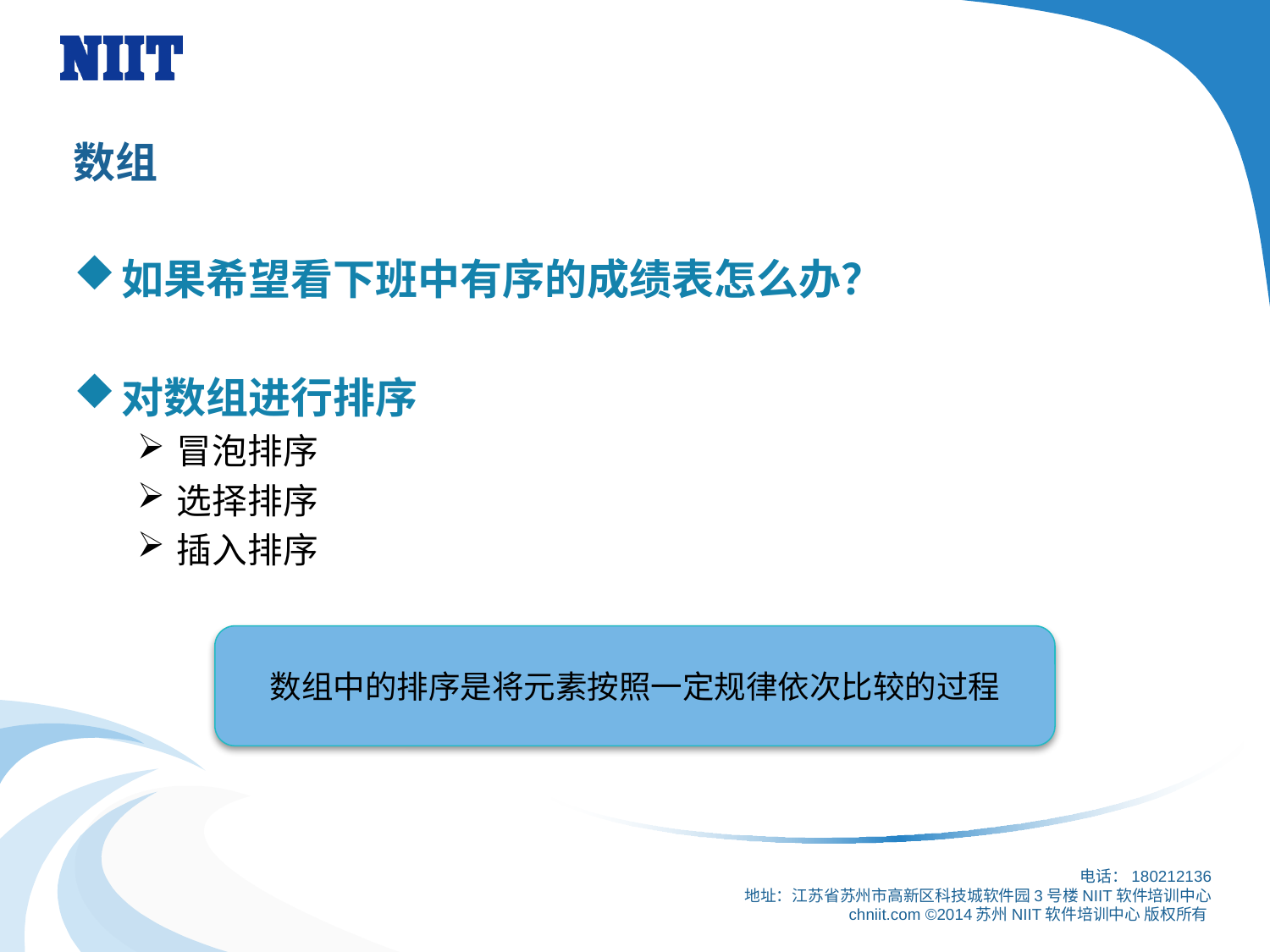

# 数组
如果希望看下班中有序的成绩表怎么办？

对数组进行排序
冒泡排序
选择排序
插入排序

数组中的排序是将元素按照一定规律依次比较的过程